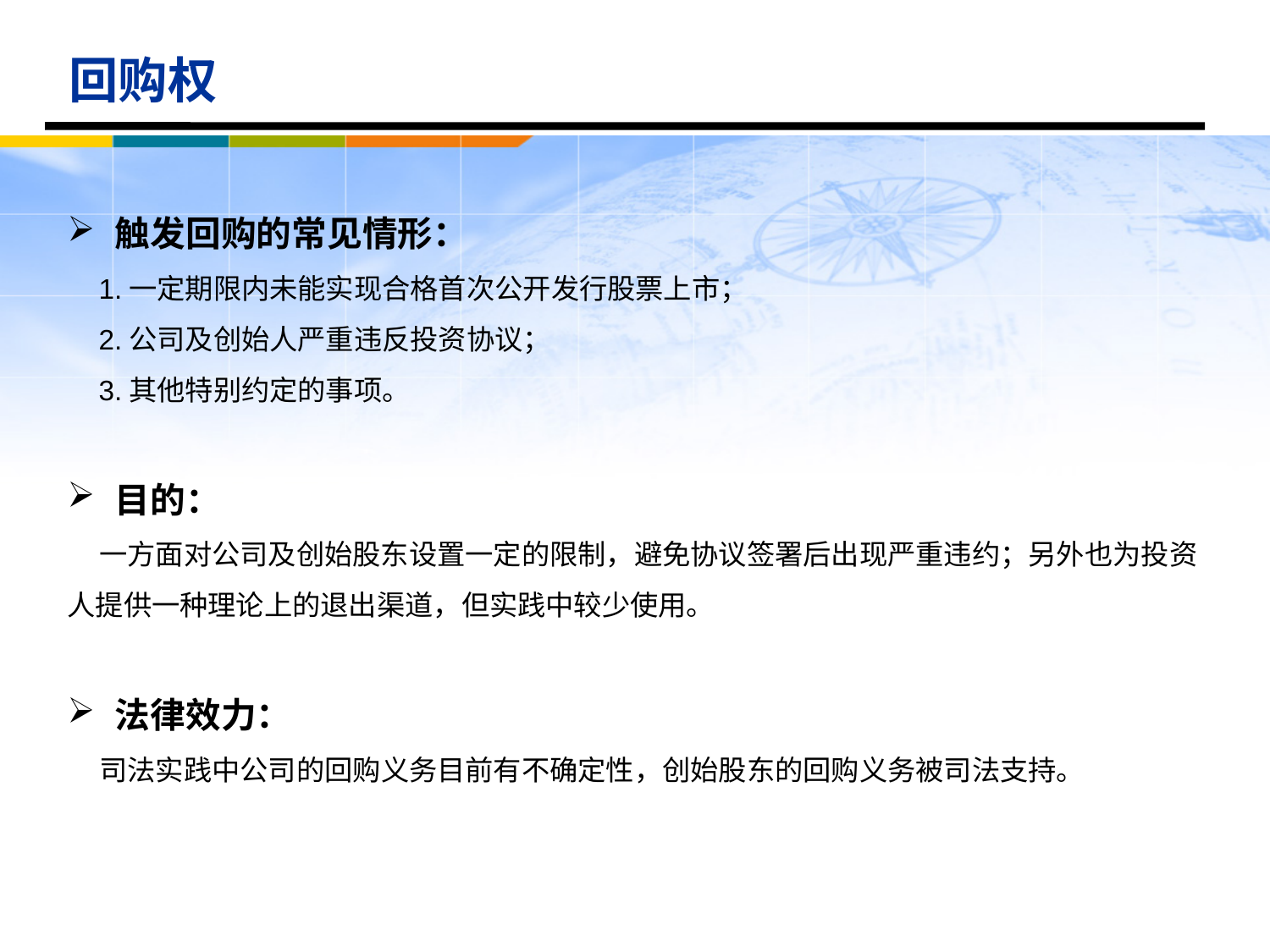

回购权

触发回购的常见情形：
    1.一定期限内未能实现合格首次公开发行股票上市；
    2.公司及创始人严重违反投资协议；
    3.其他特别约定的事项。

目的：
    一方面对公司及创始股东设置一定的限制，避免协议签署后出现严重违约；另外也为投资人提供一种理论上的退出渠道，但实践中较少使用。

法律效力：
    司法实践中公司的回购义务目前有不确定性，创始股东的回购义务被司法支持。